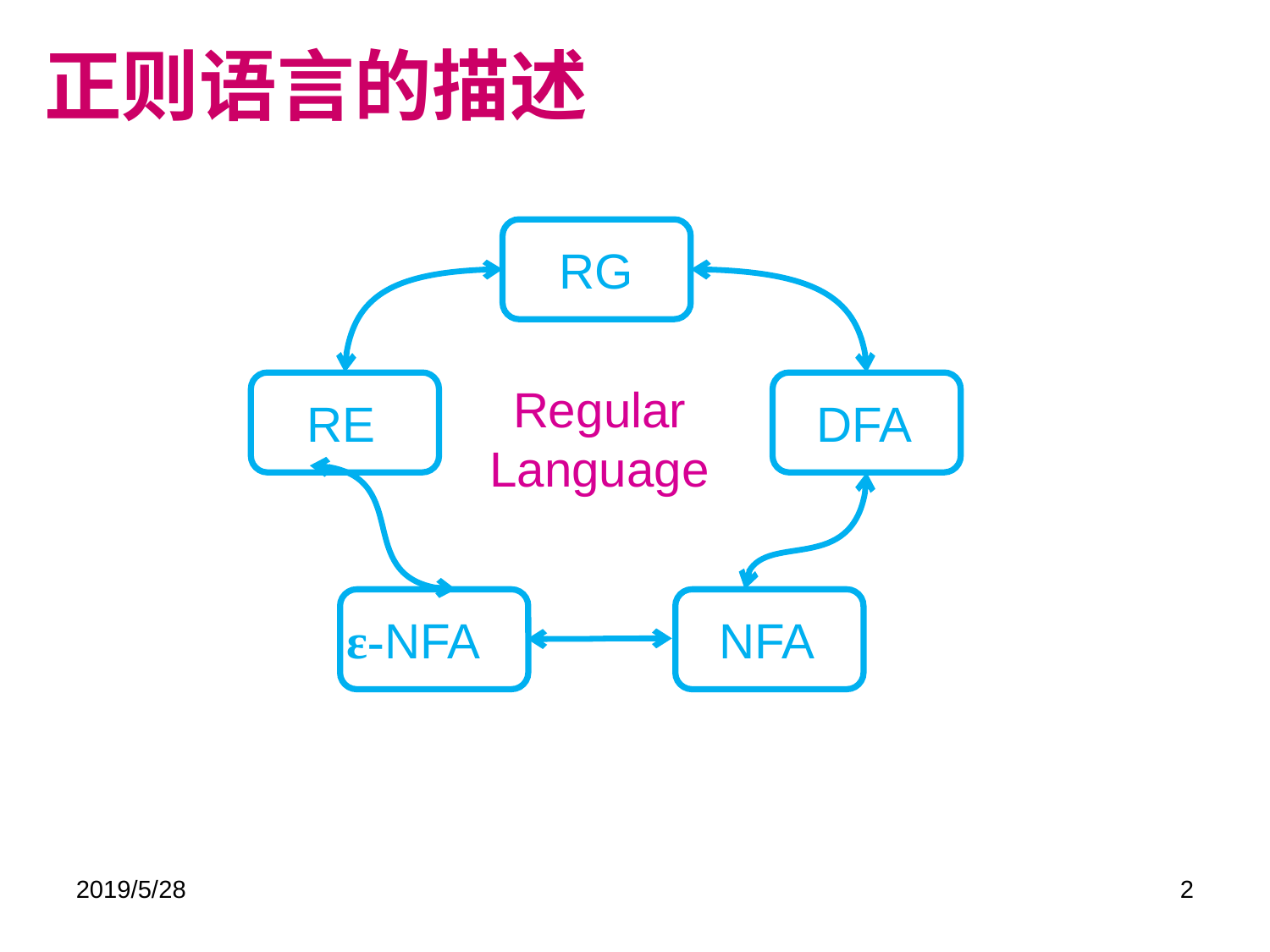

# 正则语言的描述

RG

RE
Regular Language

DFA

ε-NFA

NFA
2019/5/28
2